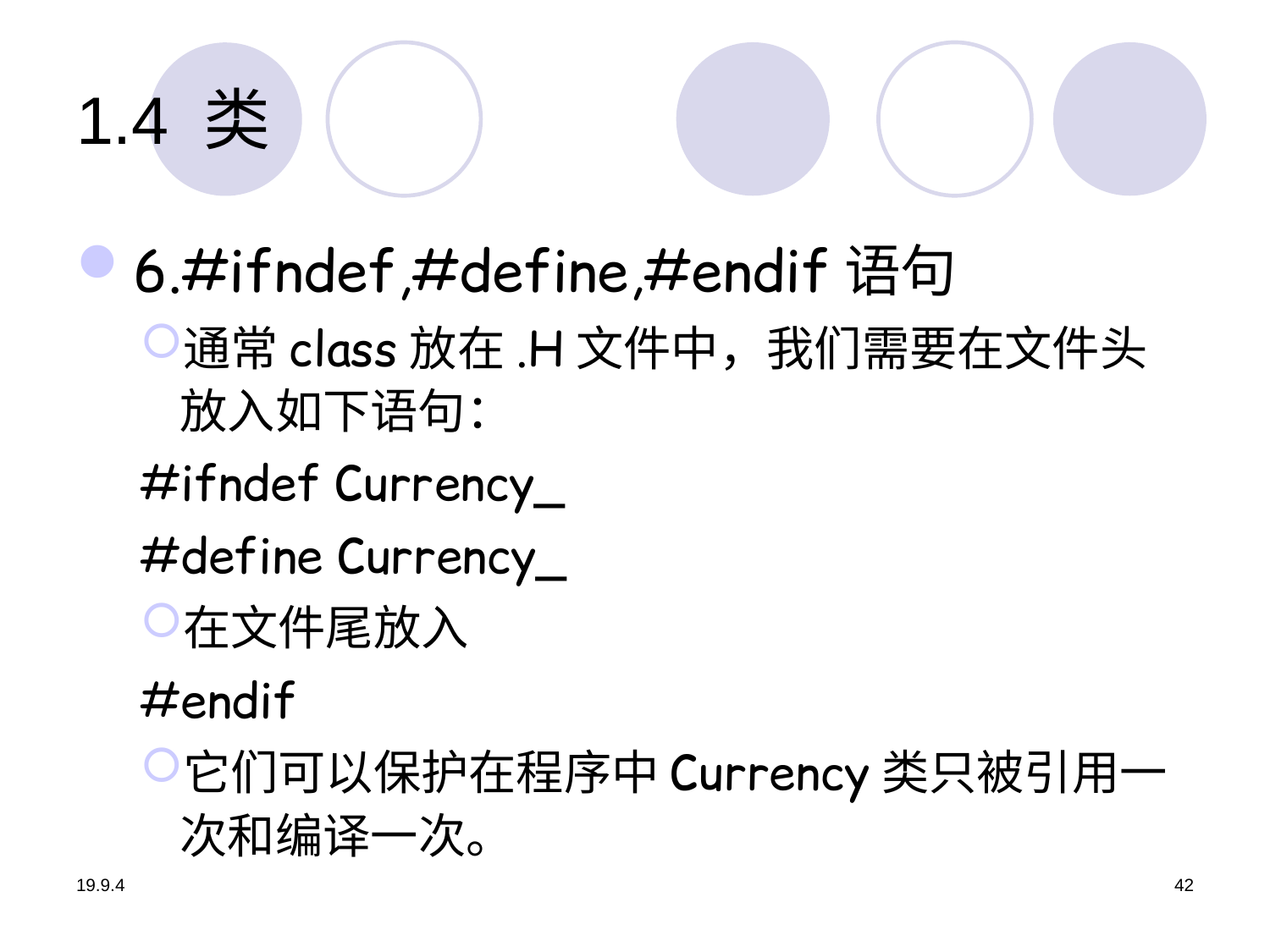

# 1.4	类
6.#ifndef,#define,#endif语句
通常class放在.H文件中，我们需要在文件头放入如下语句：
#ifndef Currency_
#define Currency_
在文件尾放入
#endif
它们可以保护在程序中Currency类只被引用一次和编译一次。
19.9.4
42